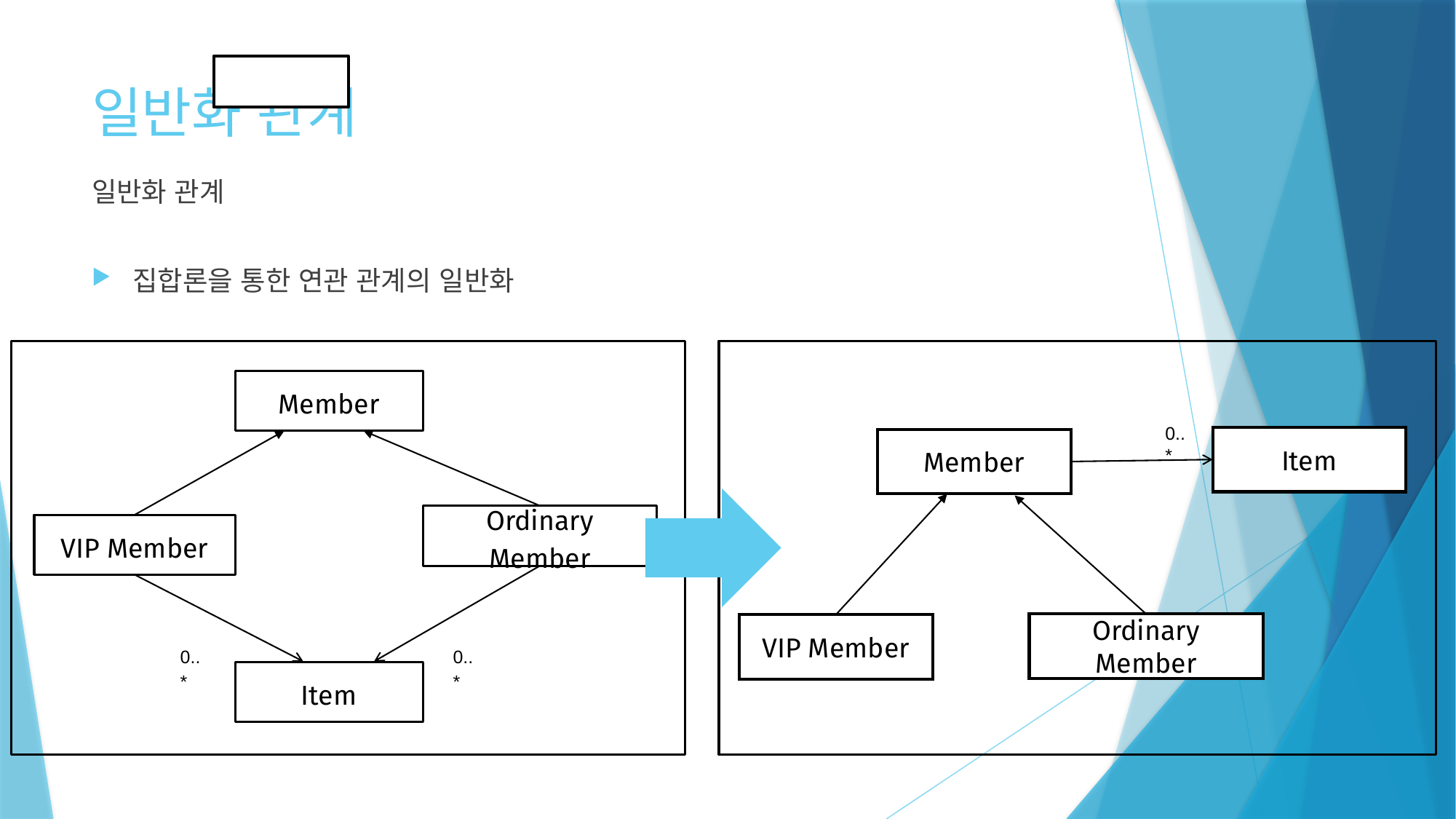

# 일반화 관계
일반화 관계
집합론을 통한 연관 관계의 일반화

Member
Ordinary Member
VIP Member
0..*
0..*
Item

0..*
Item
Member
Ordinary Member
VIP Member